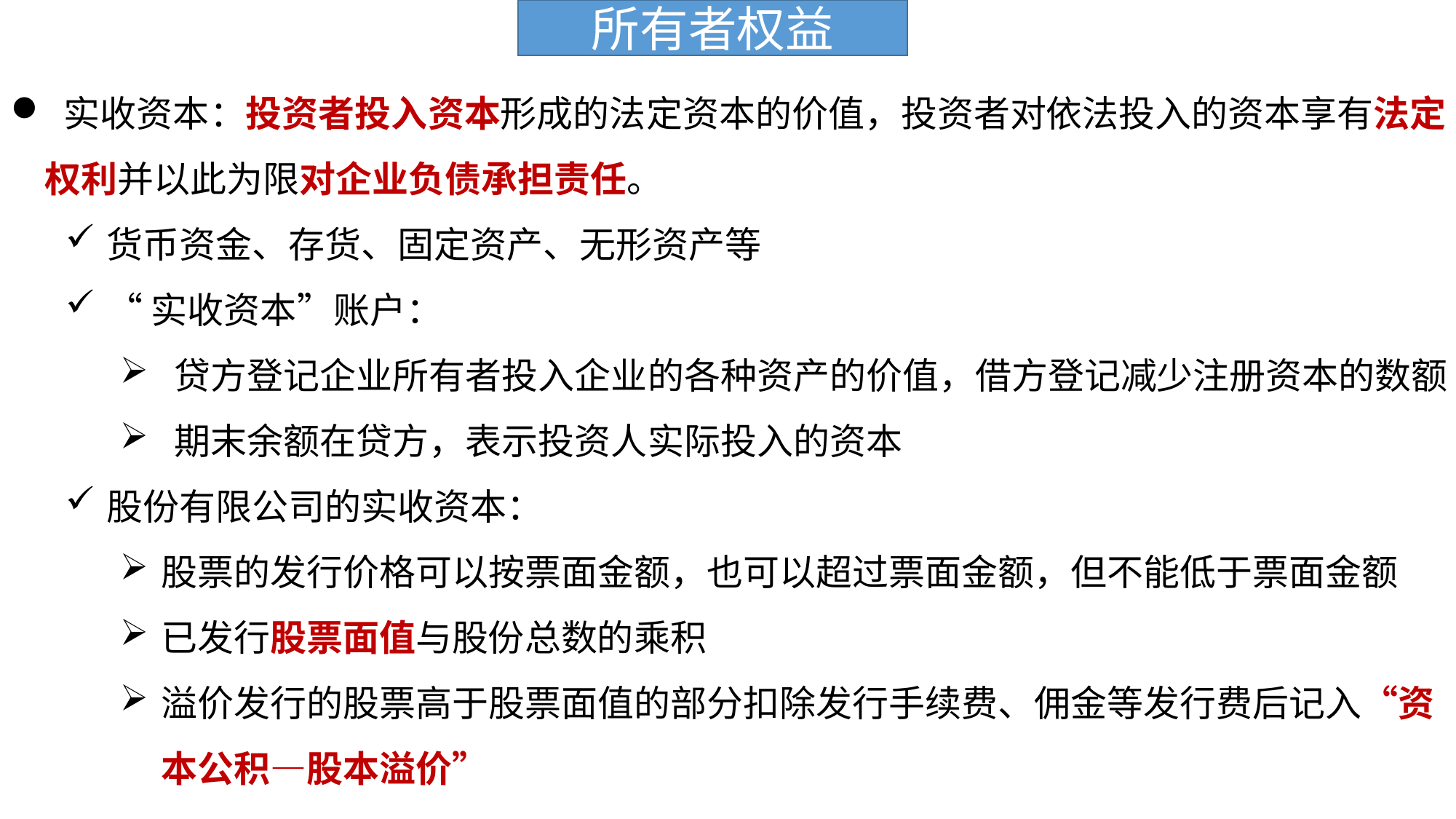

所有者权益
 实收资本：投资者投入资本形成的法定资本的价值，投资者对依法投入的资本享有法定权利并以此为限对企业负债承担责任。
货币资金、存货、固定资产、无形资产等
“实收资本”账户：
贷方登记企业所有者投入企业的各种资产的价值，借方登记减少注册资本的数额
期末余额在贷方，表示投资人实际投入的资本
股份有限公司的实收资本：
股票的发行价格可以按票面金额，也可以超过票面金额，但不能低于票面金额
已发行股票面值与股份总数的乘积
溢价发行的股票高于股票面值的部分扣除发行手续费、佣金等发行费后记入“资本公积—股本溢价”